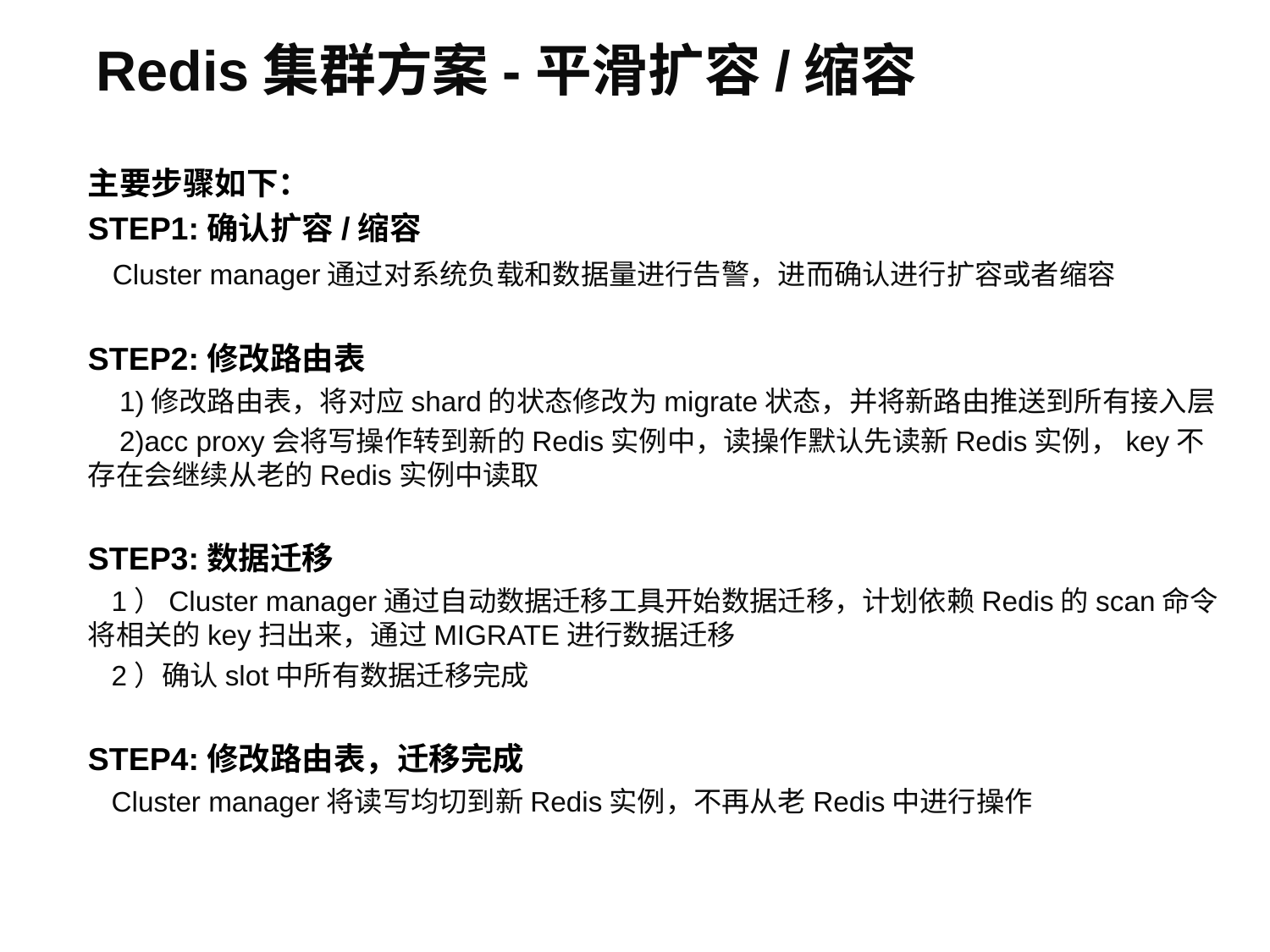

Redis集群方案-平滑扩容/缩容

主要步骤如下：
STEP1:确认扩容/缩容
   Cluster manager通过对系统负载和数据量进行告警，进而确认进行扩容或者缩容

STEP2:修改路由表
    1)修改路由表，将对应shard的状态修改为migrate状态，并将新路由推送到所有接入层
    2)acc proxy会将写操作转到新的Redis实例中，读操作默认先读新Redis实例，key不存在会继续从老的Redis实例中读取

STEP3:数据迁移
   1）Cluster manager通过自动数据迁移工具开始数据迁移，计划依赖Redis的scan命令将相关的key扫出来，通过MIGRATE进行数据迁移
   2）确认slot中所有数据迁移完成

STEP4:修改路由表，迁移完成
   Cluster manager将读写均切到新Redis实例，不再从老Redis中进行操作